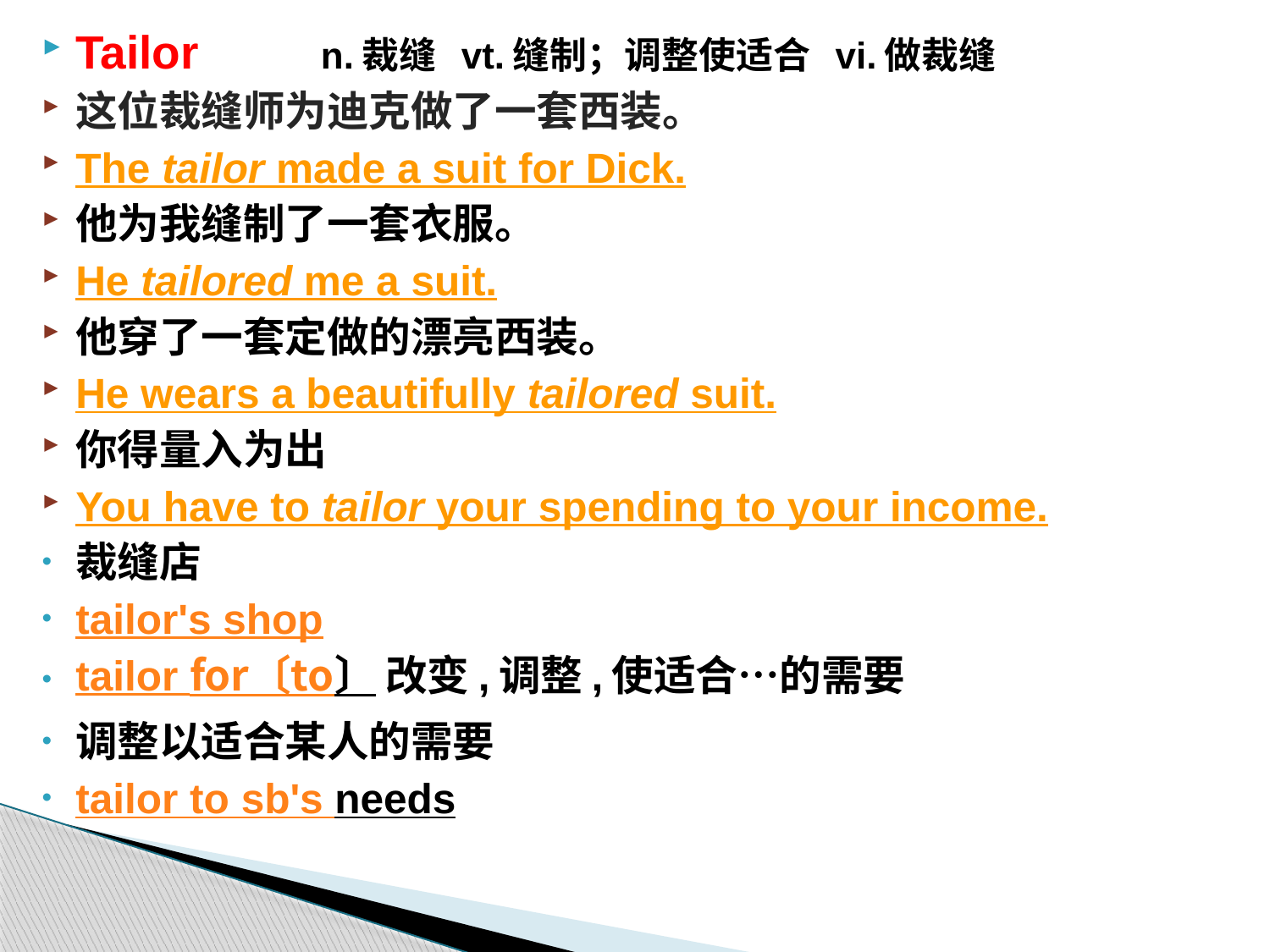

Tailor 　 　 n.裁缝  vt.缝制；调整使适合  vi.做裁缝
这位裁缝师为迪克做了一套西装。
The tailor made a suit for Dick.
他为我缝制了一套衣服。
He tailored me a suit.
他穿了一套定做的漂亮西装。
He wears a beautifully tailored suit.
你得量入为出
You have to tailor your spending to your income.
裁缝店
tailor's shop
tailor for〔to〕 改变,调整,使适合…的需要
调整以适合某人的需要
tailor to sb's needs